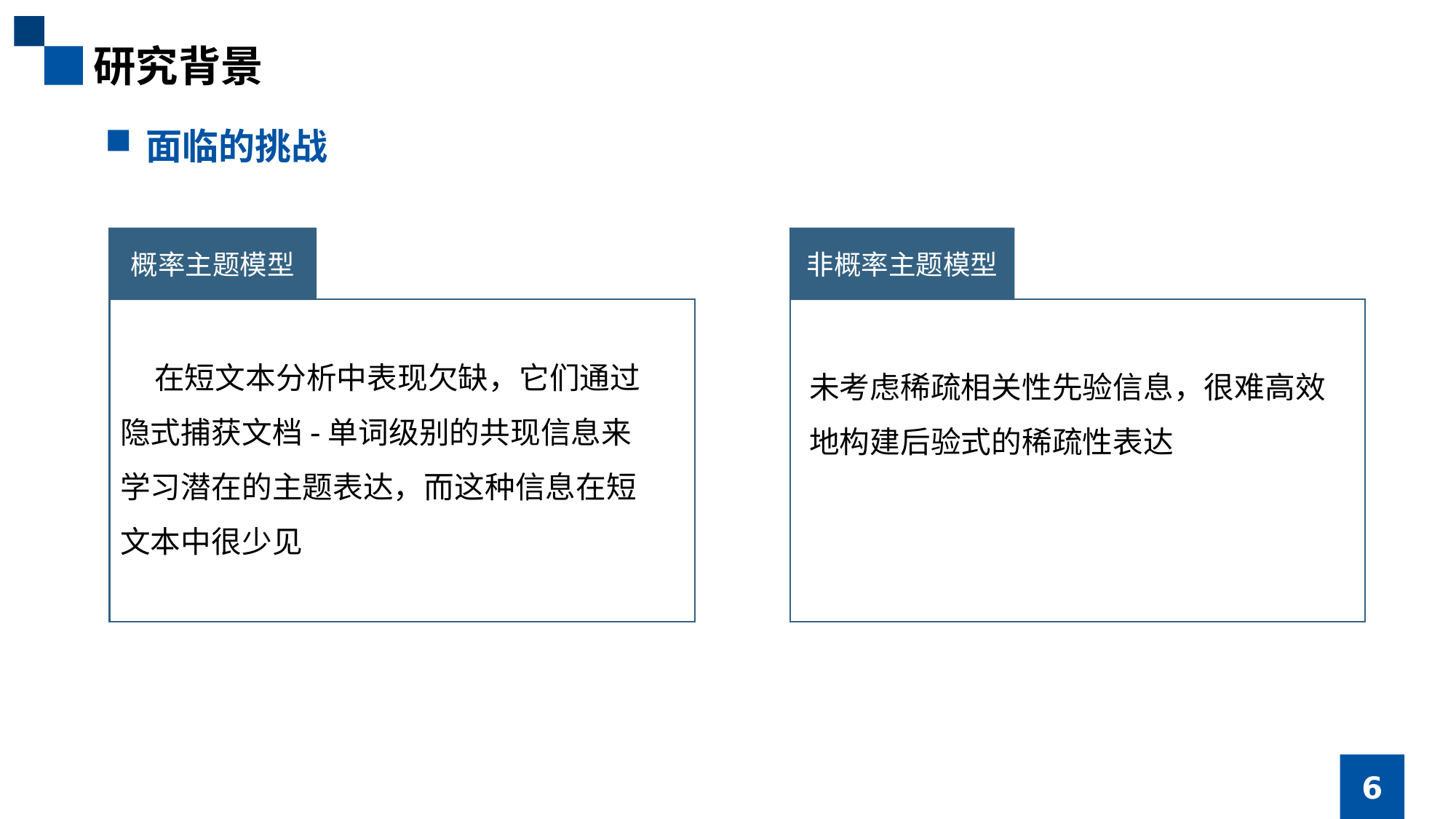

研究背景
面临的挑战
概率主题模型

非概率主题模型

冷启
PART ONE
    在短文本分析中表现欠缺，它们通过隐式捕获文档-单词级别的共现信息来学习潜在的主题表达，而这种信息在短文本中很少见
未考虑稀疏相关性先验信息，很难高效地构建后验式的稀疏性表达
6